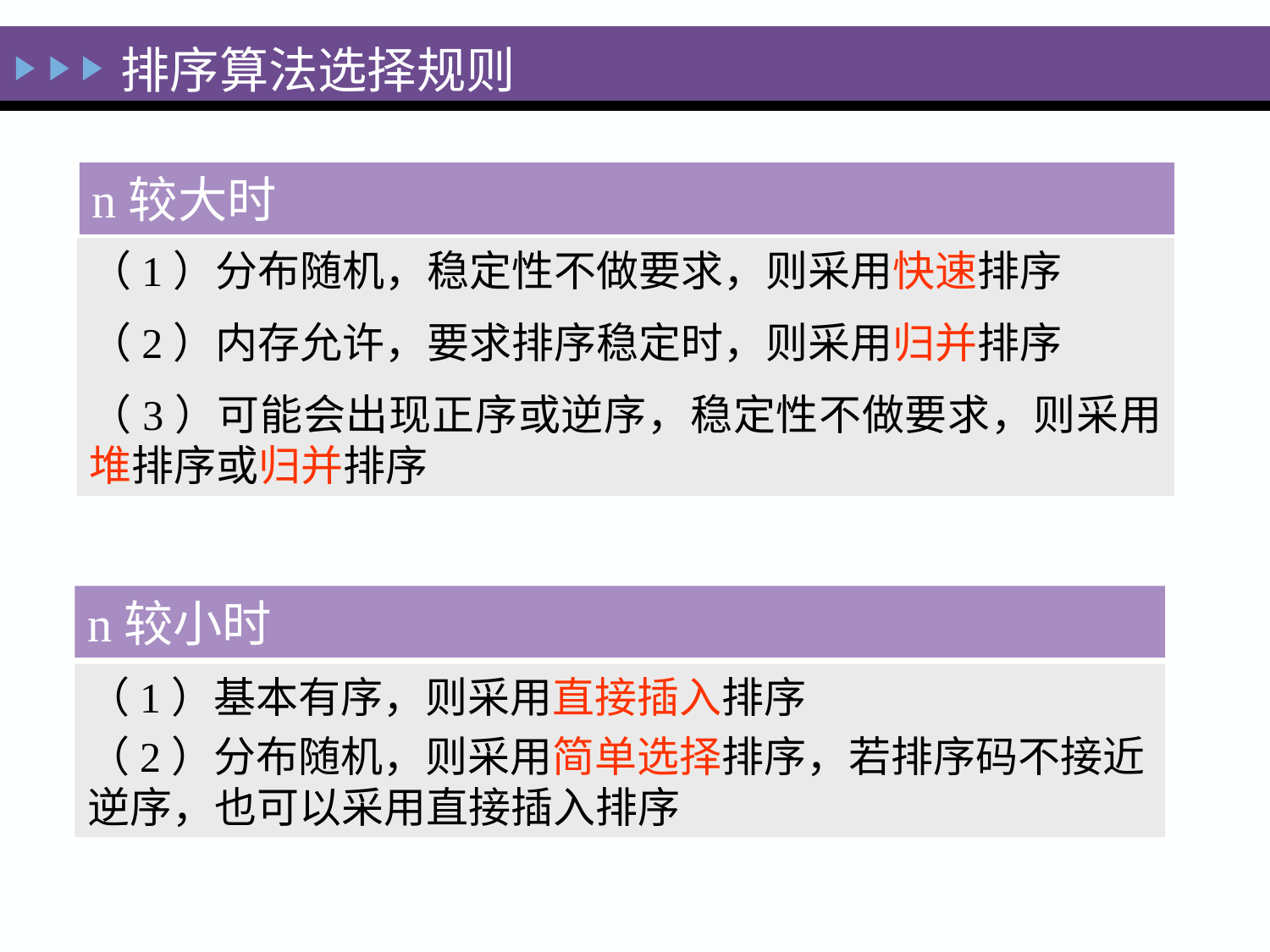

排序算法选择规则
n较大时
（1）分布随机，稳定性不做要求，则采用快速排序
（2）内存允许，要求排序稳定时，则采用归并排序
（3）可能会出现正序或逆序，稳定性不做要求，则采用堆排序或归并排序
n较小时
（1）基本有序，则采用直接插入排序
（2）分布随机，则采用简单选择排序，若排序码不接近逆序，也可以采用直接插入排序